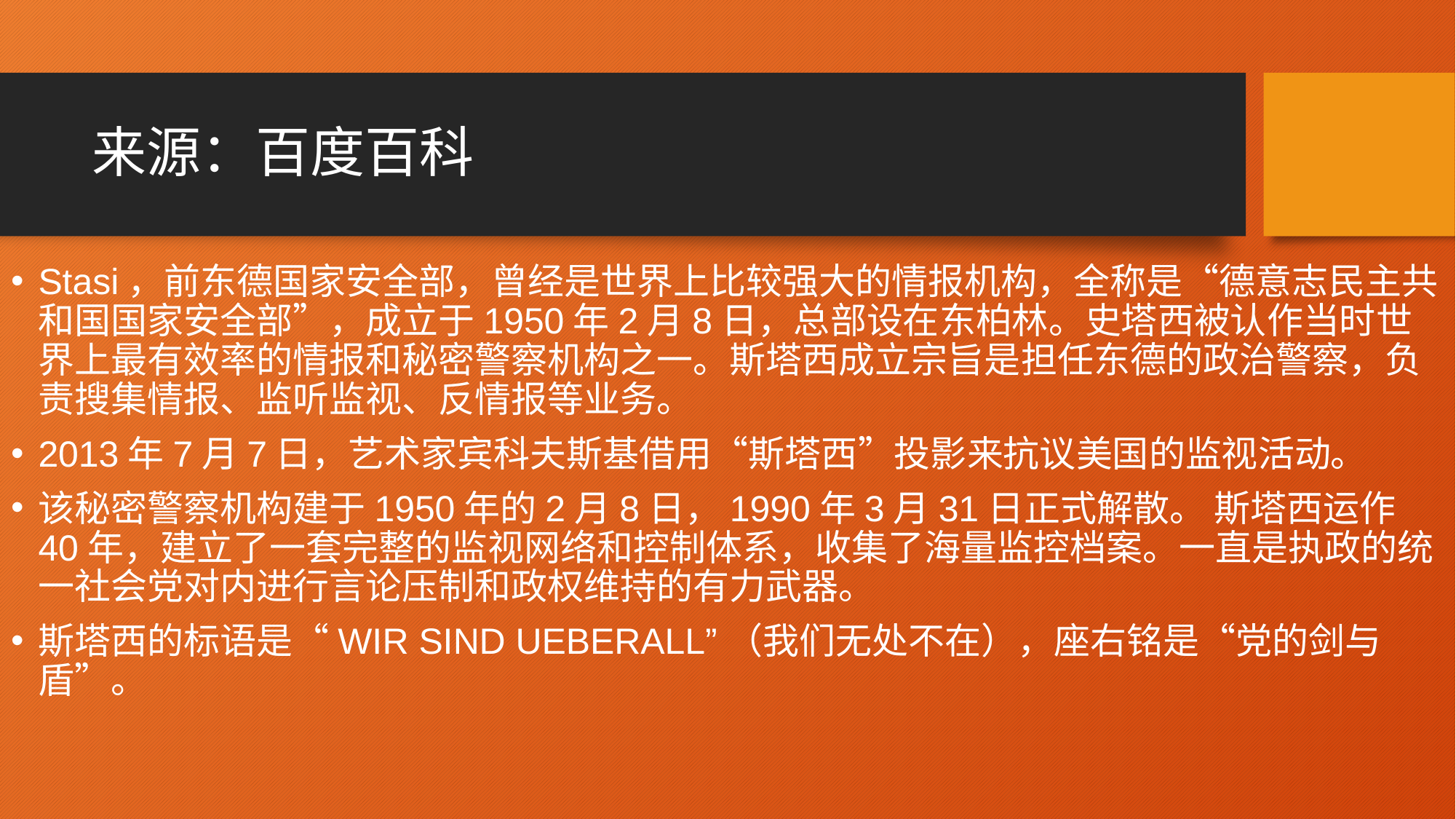

# 来源：百度百科
Stasi，前东德国家安全部，曾经是世界上比较强大的情报机构，全称是“德意志民主共和国国家安全部”，成立于1950年2月8日，总部设在东柏林。史塔西被认作当时世界上最有效率的情报和秘密警察机构之一。斯塔西成立宗旨是担任东德的政治警察，负责搜集情报、监听监视、反情报等业务。
2013年7月7日，艺术家宾科夫斯基借用“斯塔西”投影来抗议美国的监视活动。
该秘密警察机构建于1950年的2月8日，1990年3月31日正式解散。 斯塔西运作40年，建立了一套完整的监视网络和控制体系，收集了海量监控档案。一直是执政的统一社会党对内进行言论压制和政权维持的有力武器。
斯塔西的标语是“WIR SIND UEBERALL”（我们无处不在），座右铭是“党的剑与盾”。